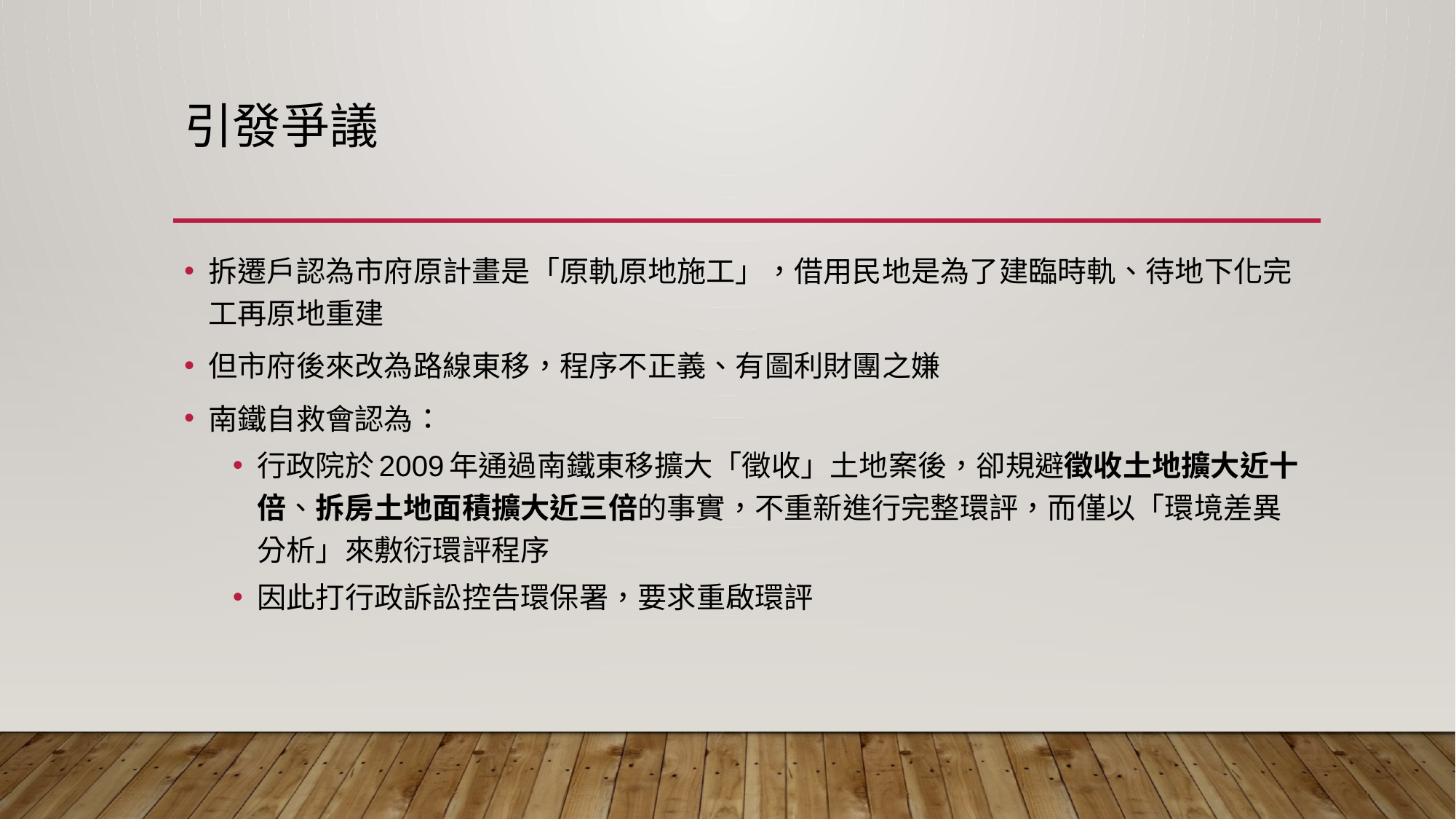

# 引發爭議
拆遷戶認為市府原計畫是「原軌原地施工」，借用民地是為了建臨時軌、待地下化完工再原地重建
但市府後來改為路線東移，程序不正義、有圖利財團之嫌
南鐵自救會認為：
行政院於2009年通過南鐵東移擴大「徵收」土地案後，卻規避徵收土地擴大近十倍、拆房土地面積擴大近三倍的事實，不重新進行完整環評，而僅以「環境差異分析」來敷衍環評程序
因此打行政訴訟控告環保署，要求重啟環評